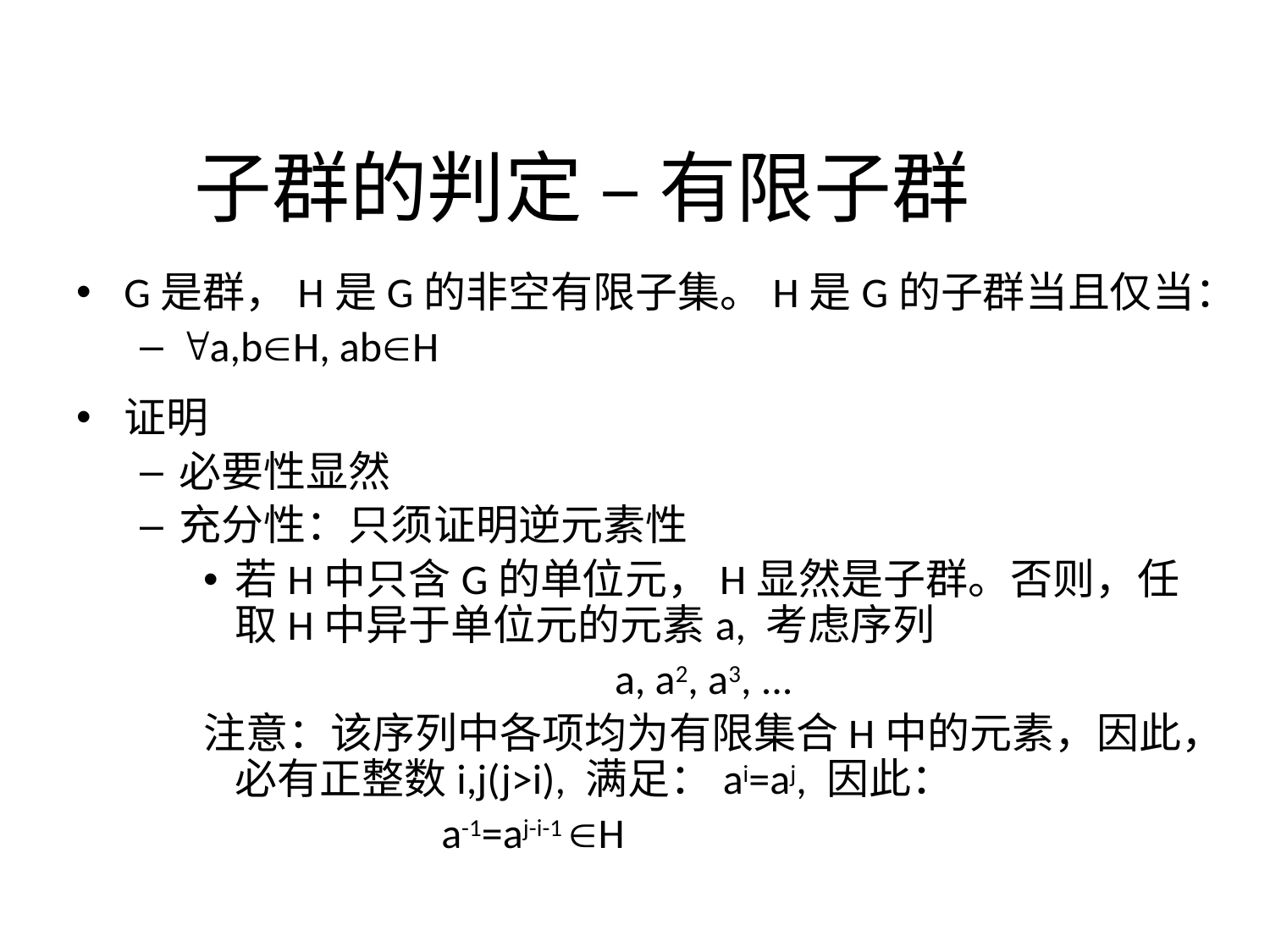

# 子群的判定 – 有限子群
G是群，H是G的非空有限子集。H是G的子群当且仅当：
∀a,b∈H, ab∈H
证明
必要性显然
充分性：只须证明逆元素性
若H中只含G的单位元，H显然是子群。否则，任取H中异于单位元的元素a, 考虑序列
a, a2, a3, ...
注意：该序列中各项均为有限集合H中的元素，因此，必有正整数i,j(j>i), 满足：ai=aj, 因此：
                         a-1=aj-i-1 ∈H